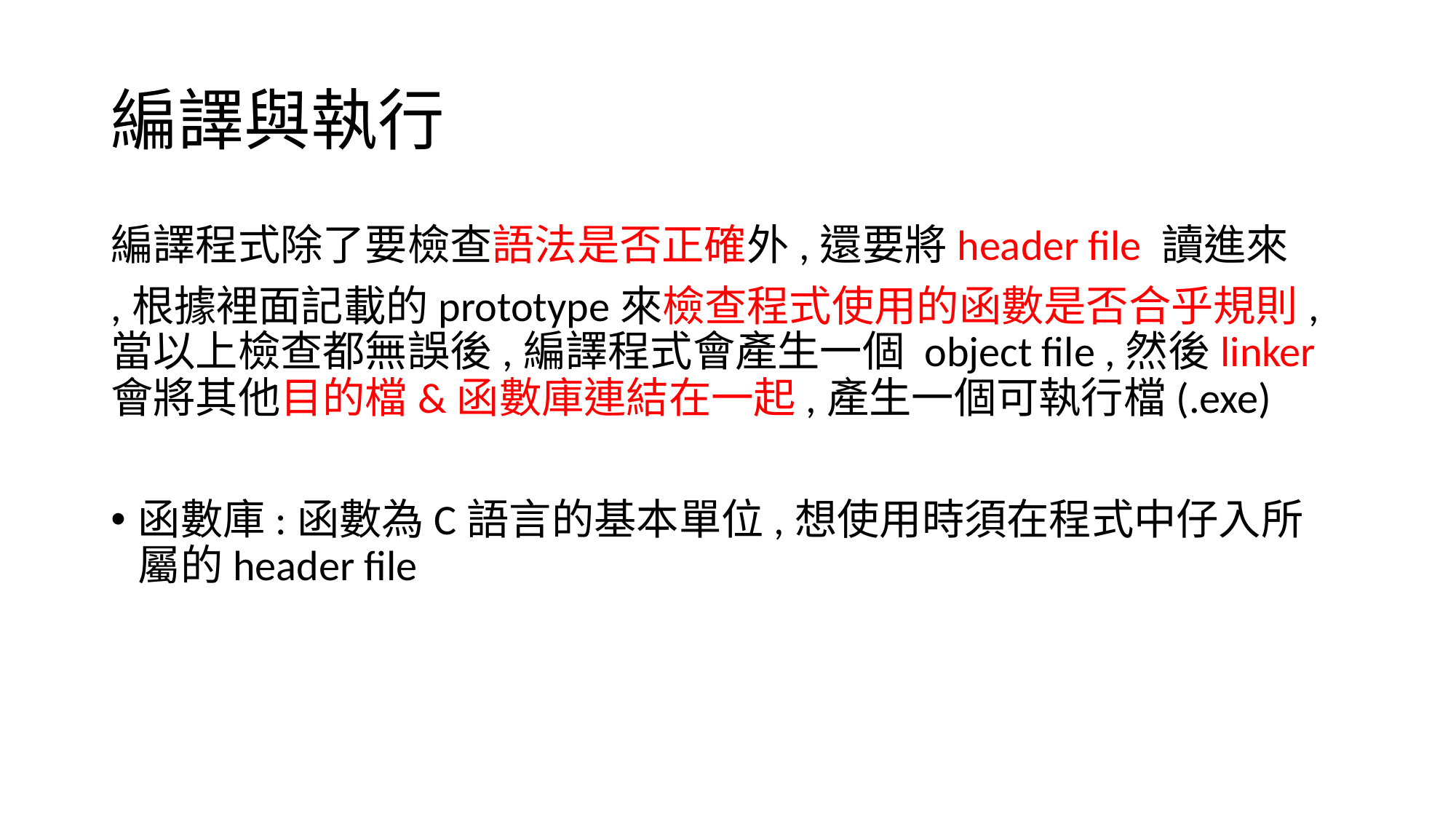

# 編譯與執行
編譯程式除了要檢查語法是否正確外,還要將header file 讀進來
,根據裡面記載的prototype來檢查程式使用的函數是否合乎規則,當以上檢查都無誤後,編譯程式會產生一個 object file ,然後linker會將其他目的檔&函數庫連結在一起,產生一個可執行檔(.exe)

函數庫:函數為C語言的基本單位,想使用時須在程式中仔入所屬的header file